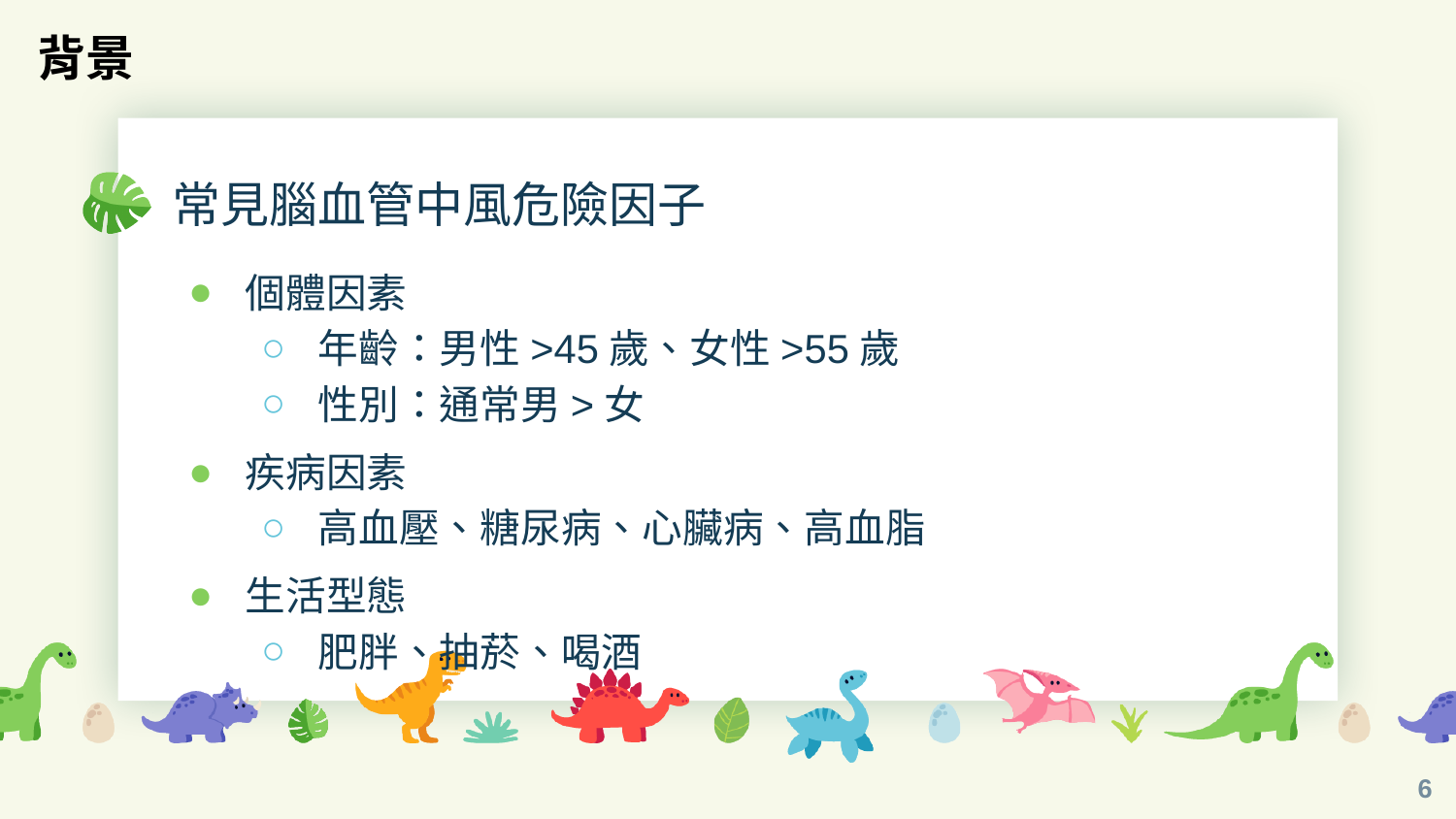

背景
# 常見腦血管中風危險因子
個體因素
年齡：男性>45歲、女性>55歲
性別：通常男>女
疾病因素
高血壓、糖尿病、心臟病、高血脂
生活型態
肥胖、抽菸、喝酒
6